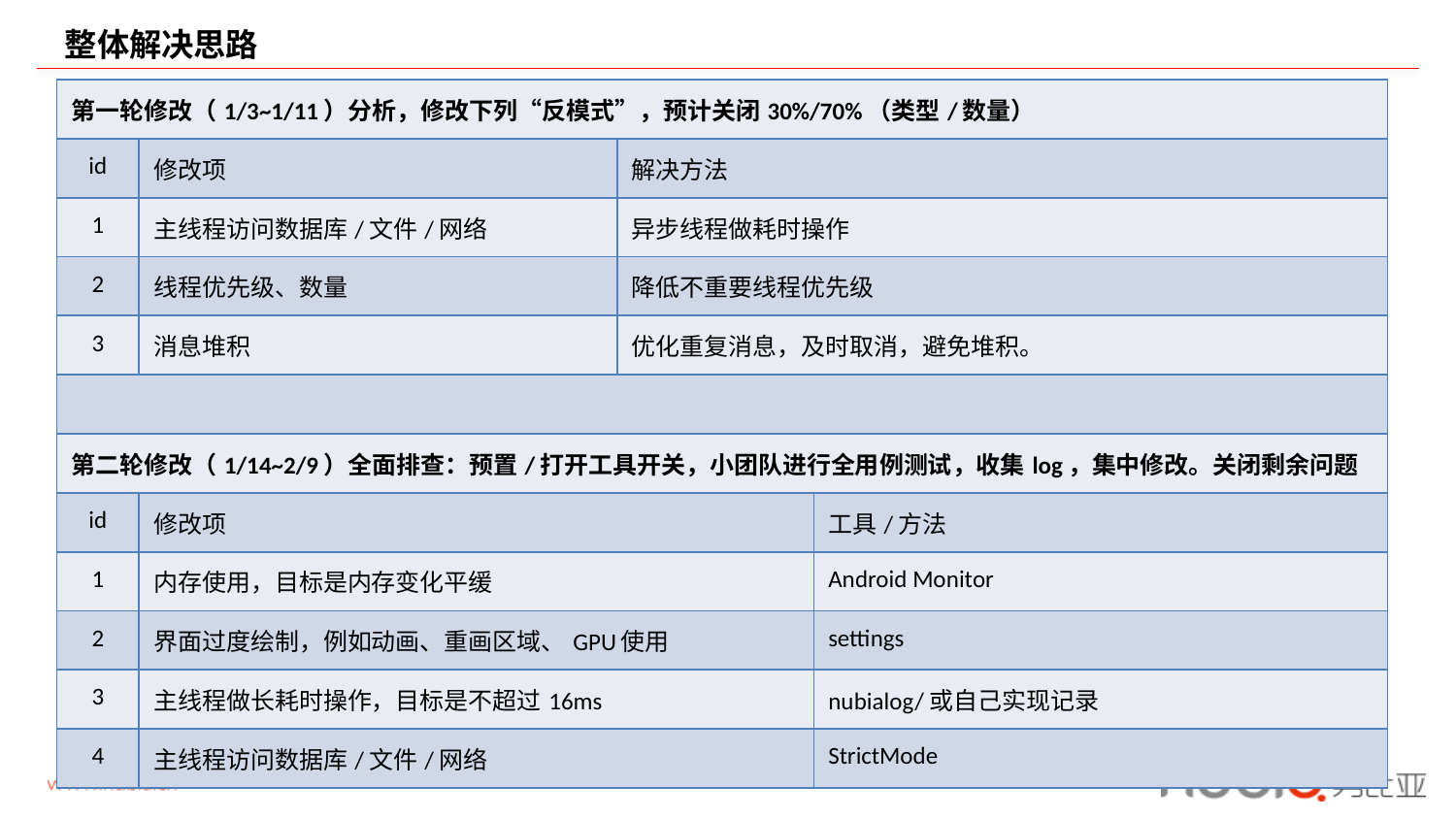

# 整体解决思路
| 第一轮修改（1/3~1/11）分析，修改下列“反模式”，预计关闭30%/70%（类型/数量） |  |  |  |
| --- | --- | --- | --- |
| id | 修改项 | 解决方法 |  |
| 1 | 主线程访问数据库/文件/网络 | 异步线程做耗时操作 |  |
| 2 | 线程优先级、数量 | 降低不重要线程优先级 |  |
| 3 | 消息堆积 | 优化重复消息，及时取消，避免堆积。 |  |
|  |  |  |  |
| 第二轮修改（1/14~2/9）全面排查：预置/打开工具开关，小团队进行全用例测试，收集log，集中修改。关闭剩余问题 |  |  |  |
| id | 修改项 |  | 工具/方法 |
| 1 | 内存使用，目标是内存变化平缓 |  | Android Monitor |
| 2 | 界面过度绘制，例如动画、重画区域、GPU使用 |  | settings |
| 3 | 主线程做长耗时操作，目标是不超过16ms |  | nubialog/或自己实现记录 |
| 4 | 主线程访问数据库/文件/网络 |  | StrictMode |